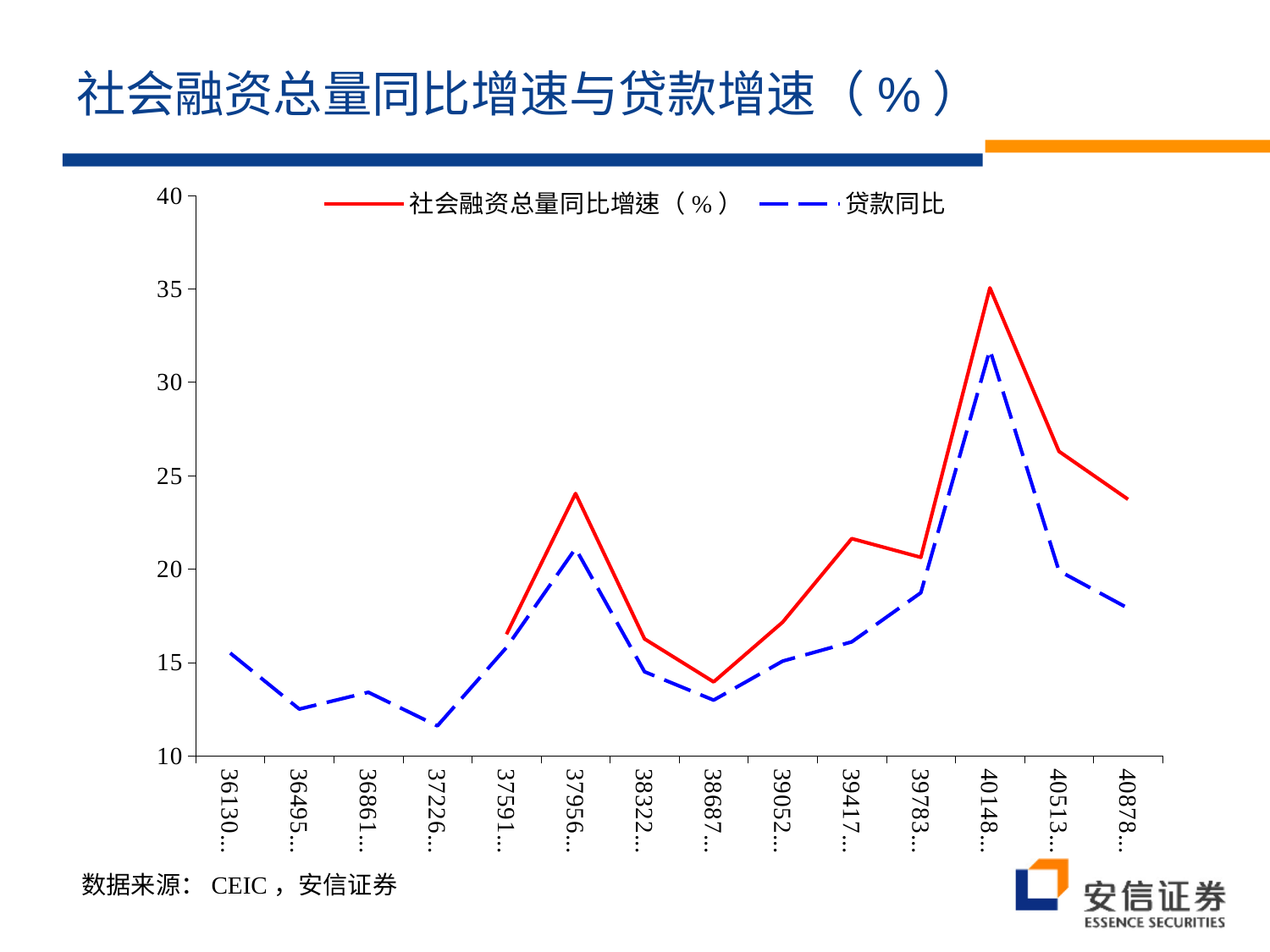

# 社会融资总量同比增速与贷款增速（%）

### Chart

| Category | 社会融资总量同比增速（%） | 贷款同比 |
|---|---|---|
| 36130 | None | 15.5 |
| 36495 | None | 12.5 |
| 36861 | None | 13.4 |
| 37226 | None | 11.6 |
| 37591 | 16.506476890380323 | 15.8 |
| 37956 | 24.04338486521813 | 21.1 |
| 38322 | 16.255855006851615 | 14.5 |
| 38687 | 13.955232008244504 | 12.98 |
| 39052 | 17.156656531928963 | 15.07 |
| 39417 | 21.625092304334316 | 16.1 |
| 39783 | 20.623436640290198 | 18.73 |
| 40148 | 35.05323632421466 | 31.74 |
| 40513 | 26.30120612703803 | 19.9 |
| 40878 | 23.732925147429597 | 17.9 |
数据来源：CEIC，安信证券